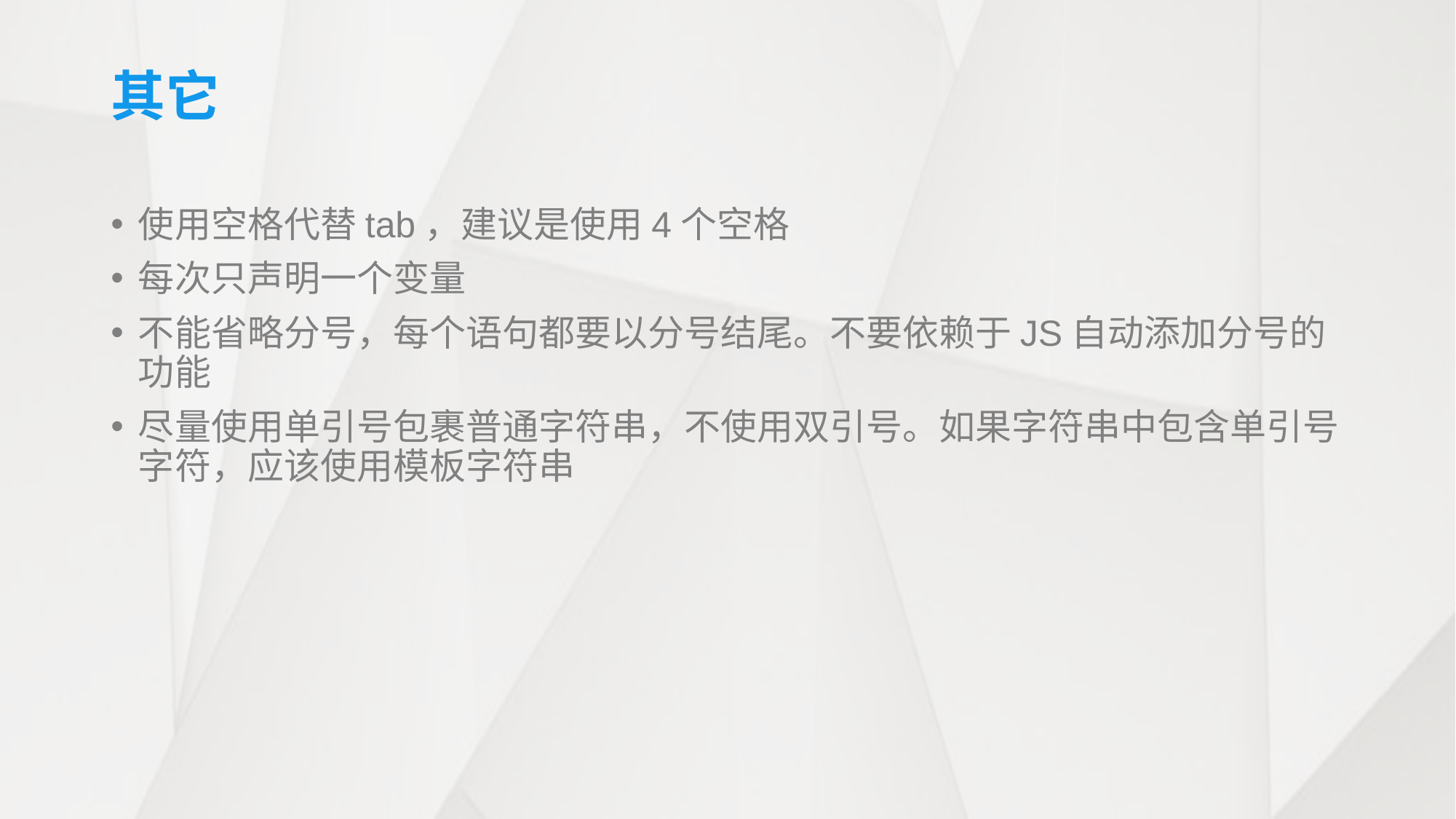

# 其它
使用空格代替tab，建议是使用4个空格
每次只声明一个变量
不能省略分号，每个语句都要以分号结尾。不要依赖于JS自动添加分号的功能
尽量使用单引号包裹普通字符串，不使用双引号。如果字符串中包含单引号字符，应该使用模板字符串